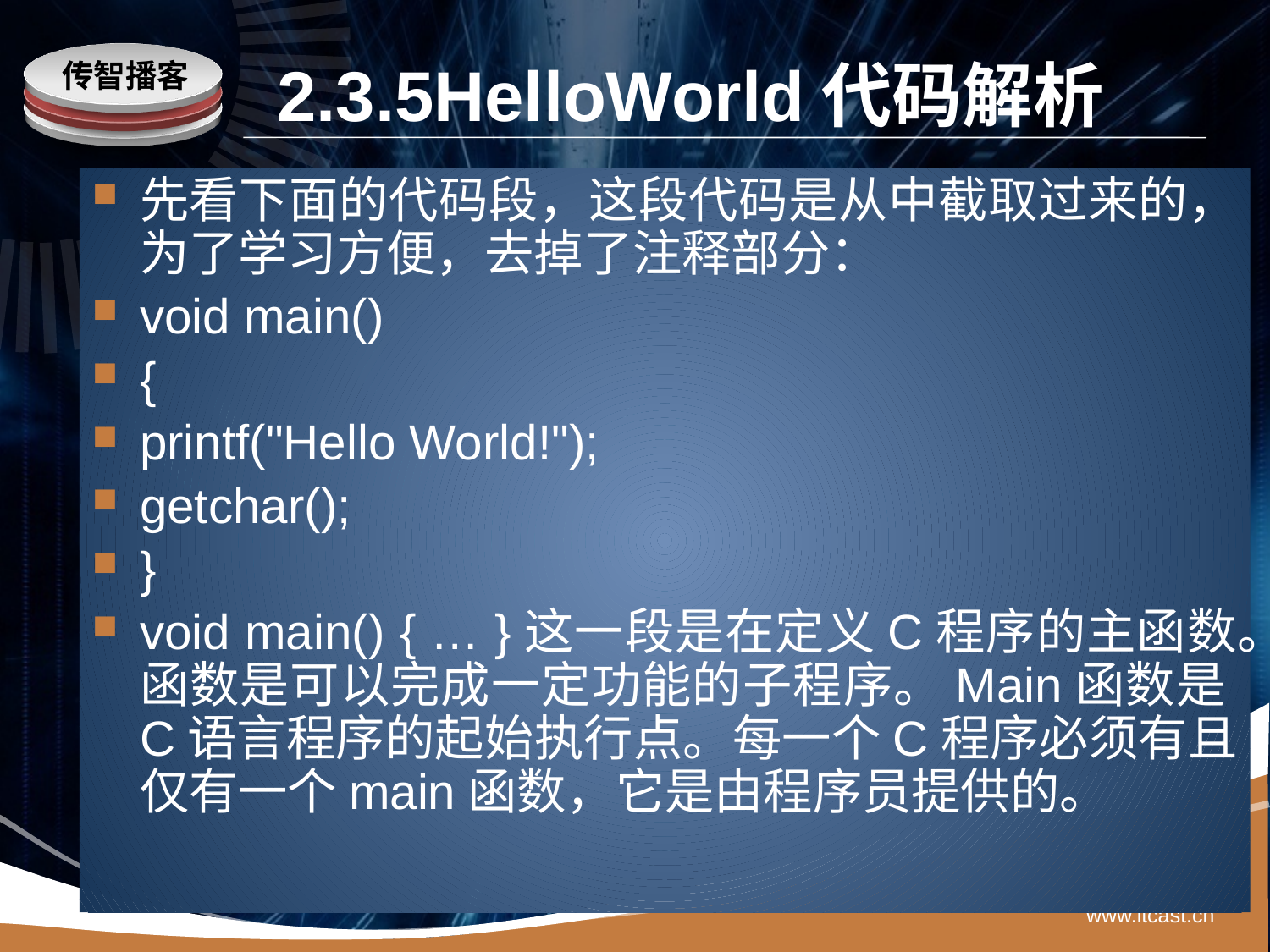

# 2.3.5HelloWorld代码解析
先看下面的代码段，这段代码是从中截取过来的，为了学习方便，去掉了注释部分：
void main()
{
printf("Hello World!");
getchar();
}
void main() { … }这一段是在定义C程序的主函数。函数是可以完成一定功能的子程序。Main函数是C语言程序的起始执行点。每一个C程序必须有且仅有一个main函数，它是由程序员提供的。
www.itcast.cn